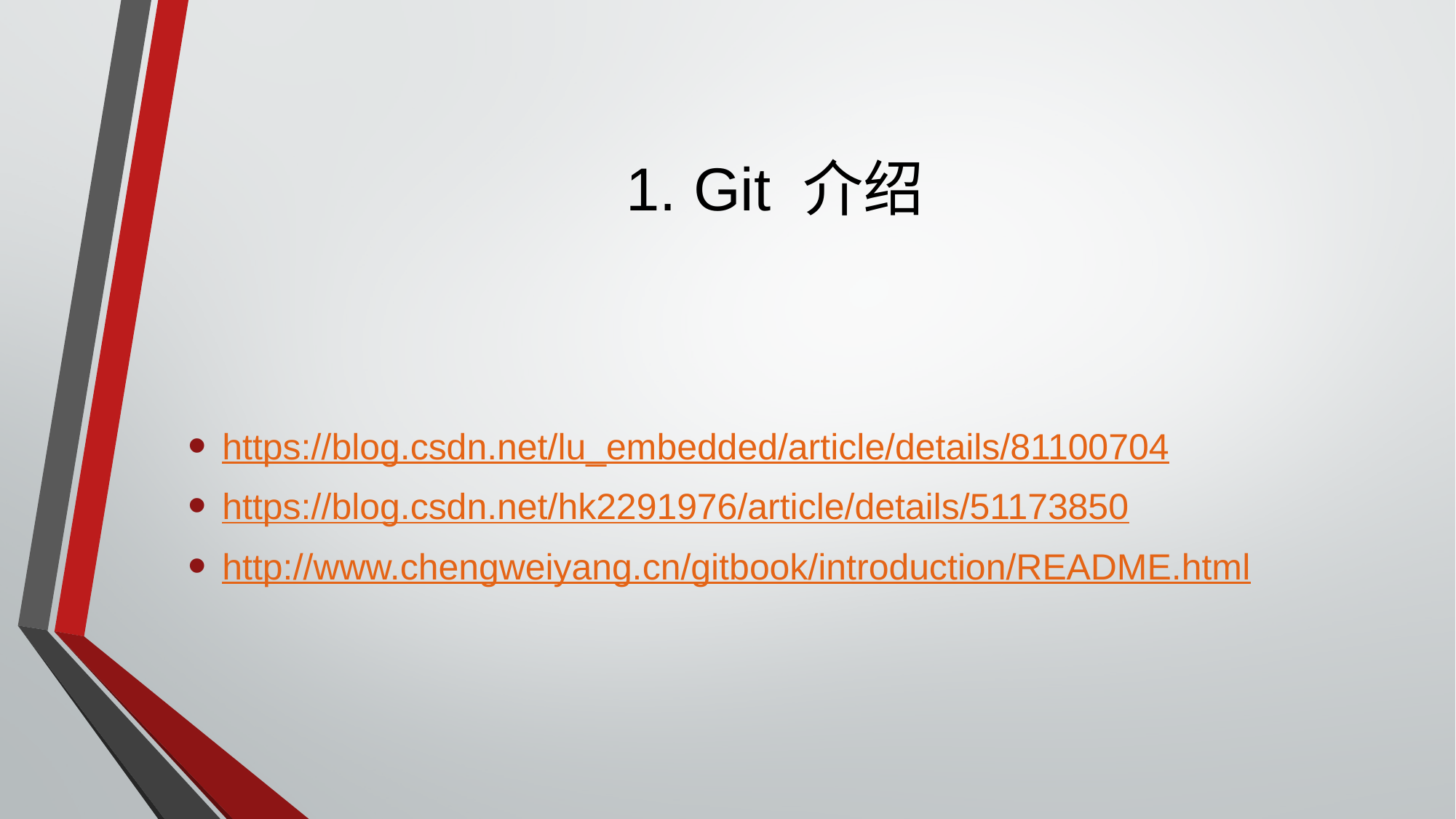

# 1. Git 介绍
https://blog.csdn.net/lu_embedded/article/details/81100704
https://blog.csdn.net/hk2291976/article/details/51173850
http://www.chengweiyang.cn/gitbook/introduction/README.html